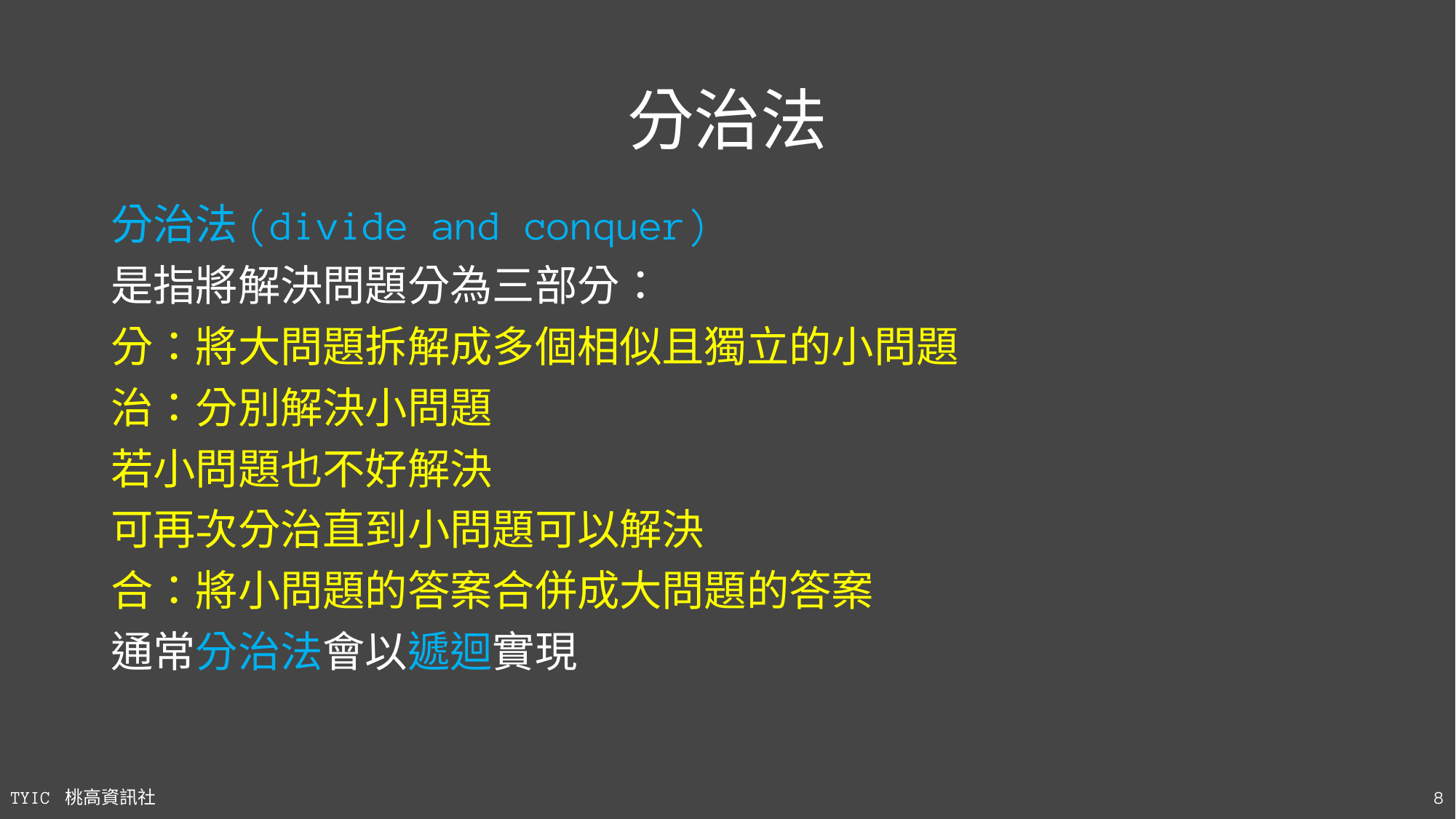

# 分治法
分治法(divide and conquer)
是指將解決問題分為三部分：
分：將大問題拆解成多個相似且獨立的小問題
治：分別解決小問題
若小問題也不好解決
可再次分治直到小問題可以解決
合：將小問題的答案合併成大問題的答案
通常分治法會以遞迴實現